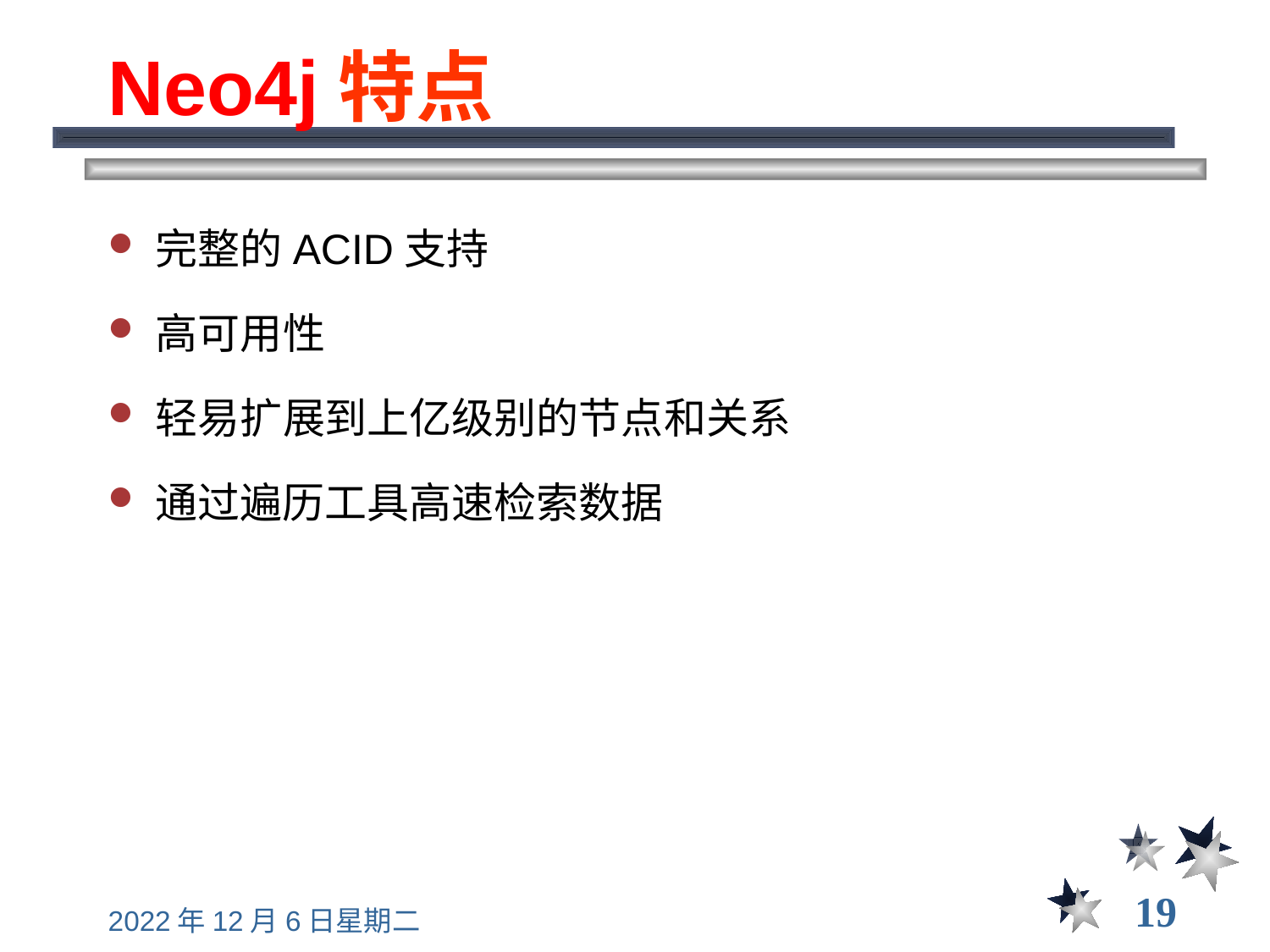

# Neo4j特点
完整的ACID支持
高可用性
轻易扩展到上亿级别的节点和关系
通过遍历工具高速检索数据
19
2022年12月6日星期二
大数据管理----前言